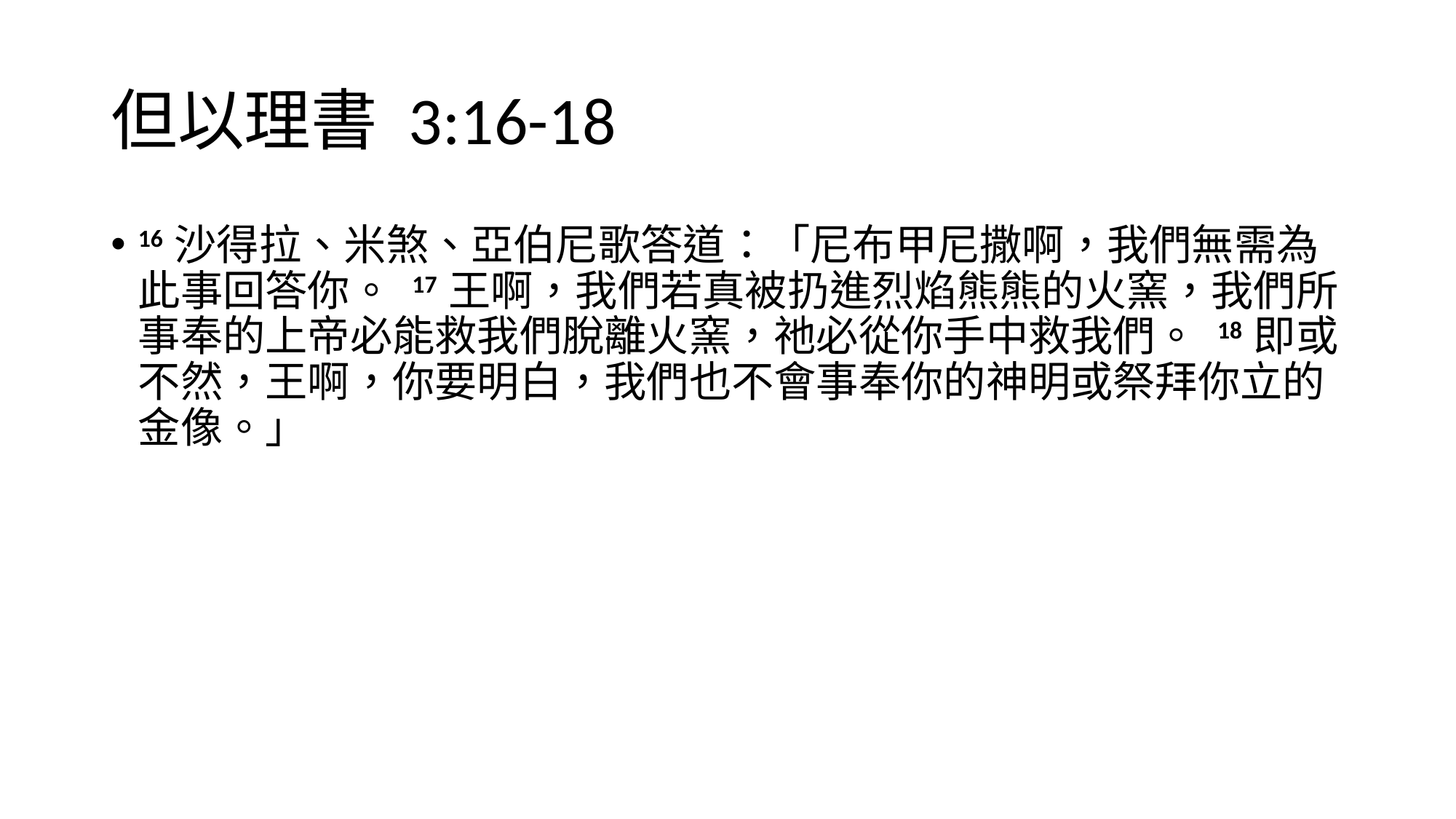

# 但以理書 3:16-18
16 沙得拉、米煞、亞伯尼歌答道：「尼布甲尼撒啊，我們無需為此事回答你。 17 王啊，我們若真被扔進烈焰熊熊的火窯，我們所事奉的上帝必能救我們脫離火窯，祂必從你手中救我們。 18 即或不然，王啊，你要明白，我們也不會事奉你的神明或祭拜你立的金像。」